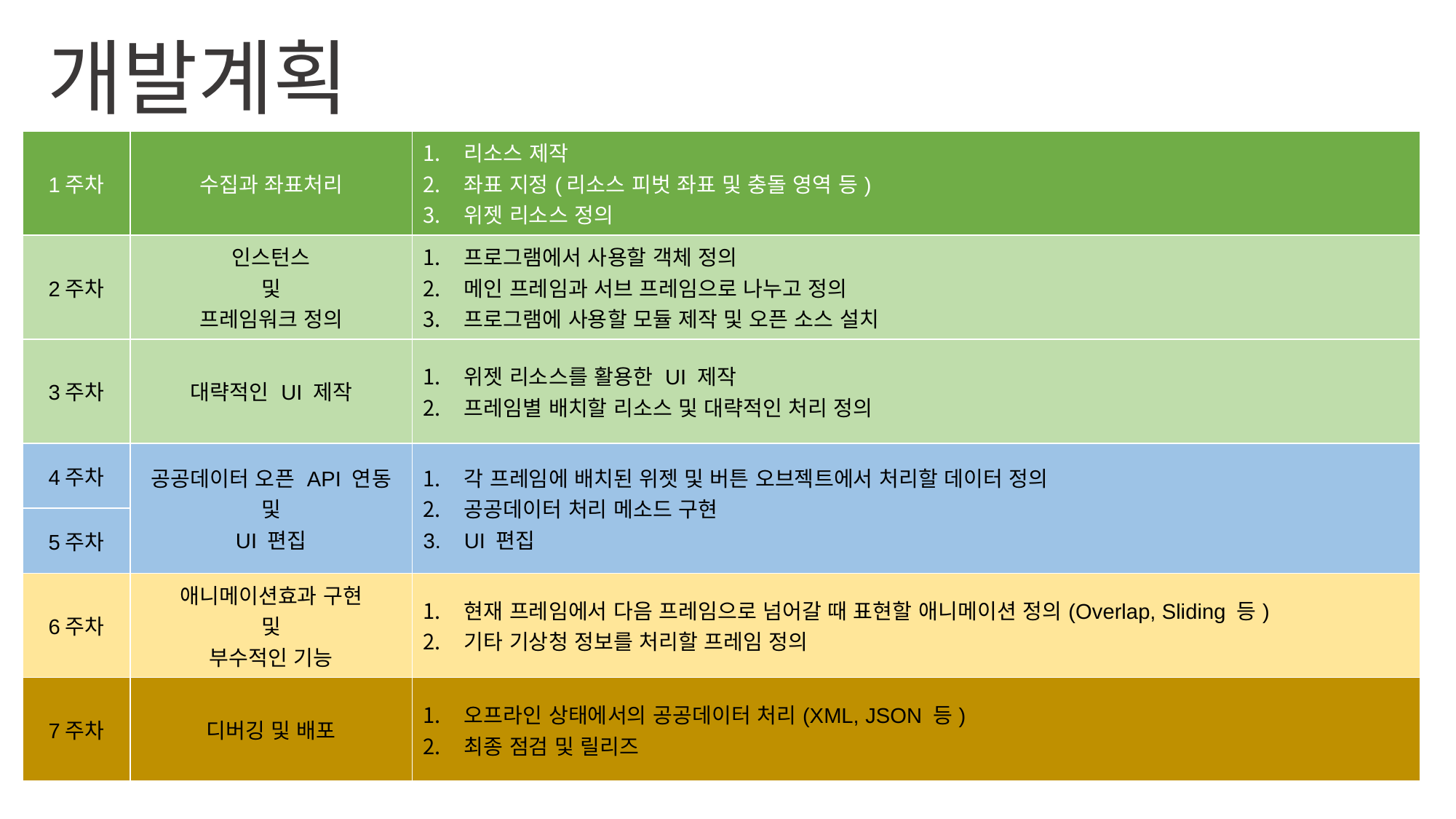

개발계획
| 1주차 | 수집과 좌표처리 | 리소스 제작 좌표 지정(리소스 피벗 좌표 및 충돌 영역 등) 위젯 리소스 정의 |
| --- | --- | --- |
| 2주차 | 인스턴스 및 프레임워크 정의 | 프로그램에서 사용할 객체 정의 메인 프레임과 서브 프레임으로 나누고 정의 프로그램에 사용할 모듈 제작 및 오픈 소스 설치 |
| 3주차 | 대략적인 UI 제작 | 위젯 리소스를 활용한 UI 제작 프레임별 배치할 리소스 및 대략적인 처리 정의 |
| 4주차 | 공공데이터 오픈 API 연동 및 UI 편집 | 각 프레임에 배치된 위젯 및 버튼 오브젝트에서 처리할 데이터 정의 공공데이터 처리 메소드 구현 UI 편집 |
| 5주차 |  |  |
| 6주차 | 애니메이션효과 구현 및 부수적인 기능 | 현재 프레임에서 다음 프레임으로 넘어갈 때 표현할 애니메이션 정의(Overlap, Sliding 등) 기타 기상청 정보를 처리할 프레임 정의 |
| 7주차 | 디버깅 및 배포 | 오프라인 상태에서의 공공데이터 처리(XML, JSON 등) 최종 점검 및 릴리즈 |